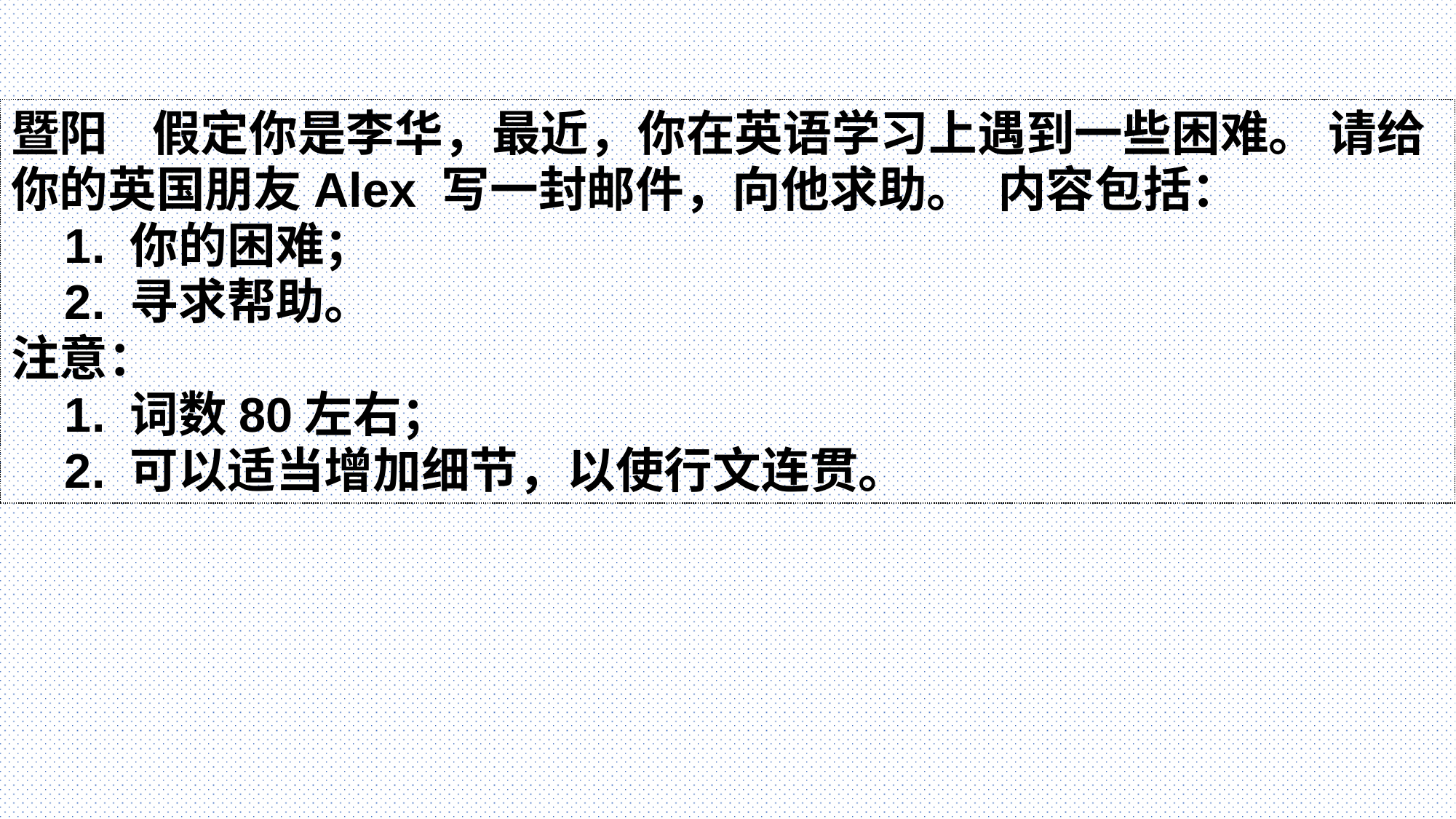

暨阳    假定你是李华，最近，你在英语学习上遇到一些困难。 请给你的英国朋友Alex 写一封邮件，向他求助。  内容包括：
    1. 你的困难；
    2. 寻求帮助。
注意：
    1. 词数80左右；
    2. 可以适当增加细节，以使行文连贯。